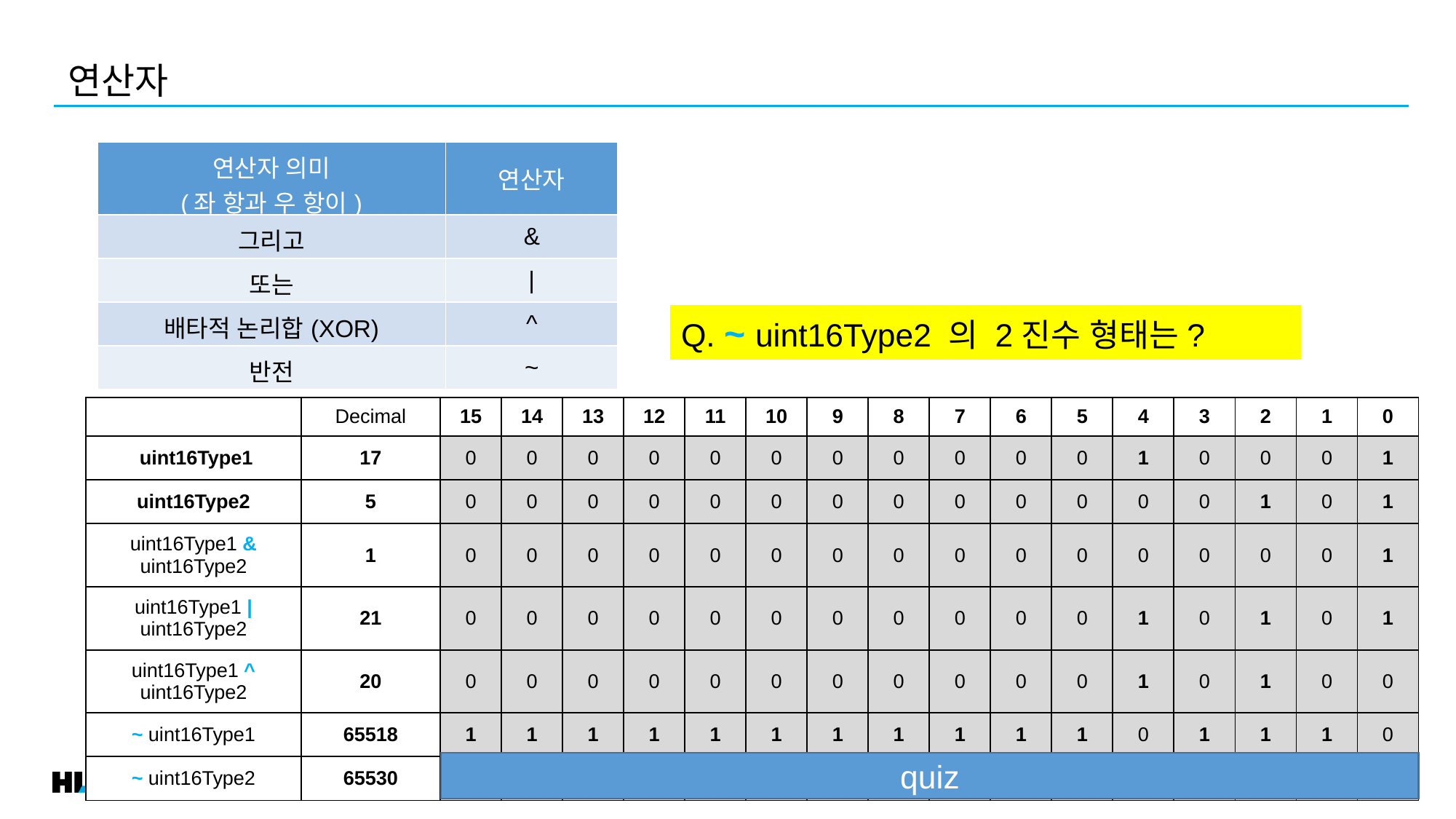

연산자
| 연산자 의미 (좌 항과 우 항이) | 연산자 |
| --- | --- |
| 그리고 | & |
| 또는 | | |
| 배타적 논리합(XOR) | ^ |
| 반전 | ~ |
Q. ~ uint16Type2 의 2진수 형태는?
|  | Decimal | 15 | 14 | 13 | 12 | 11 | 10 | 9 | 8 | 7 | 6 | 5 | 4 | 3 | 2 | 1 | 0 |
| --- | --- | --- | --- | --- | --- | --- | --- | --- | --- | --- | --- | --- | --- | --- | --- | --- | --- |
| uint16Type1 | 17 | 0 | 0 | 0 | 0 | 0 | 0 | 0 | 0 | 0 | 0 | 0 | 1 | 0 | 0 | 0 | 1 |
| uint16Type2 | 5 | 0 | 0 | 0 | 0 | 0 | 0 | 0 | 0 | 0 | 0 | 0 | 0 | 0 | 1 | 0 | 1 |
| uint16Type1 & uint16Type2 | 1 | 0 | 0 | 0 | 0 | 0 | 0 | 0 | 0 | 0 | 0 | 0 | 0 | 0 | 0 | 0 | 1 |
| uint16Type1 | uint16Type2 | 21 | 0 | 0 | 0 | 0 | 0 | 0 | 0 | 0 | 0 | 0 | 0 | 1 | 0 | 1 | 0 | 1 |
| uint16Type1 ^ uint16Type2 | 20 | 0 | 0 | 0 | 0 | 0 | 0 | 0 | 0 | 0 | 0 | 0 | 1 | 0 | 1 | 0 | 0 |
| ~ uint16Type1 | 65518 | 1 | 1 | 1 | 1 | 1 | 1 | 1 | 1 | 1 | 1 | 1 | 0 | 1 | 1 | 1 | 0 |
| ~ uint16Type2 | 65530 | 1 | 1 | 1 | 1 | 1 | 1 | 1 | 1 | 1 | 1 | 1 | 1 | 1 | 0 | 1 | 0 |
quiz
21